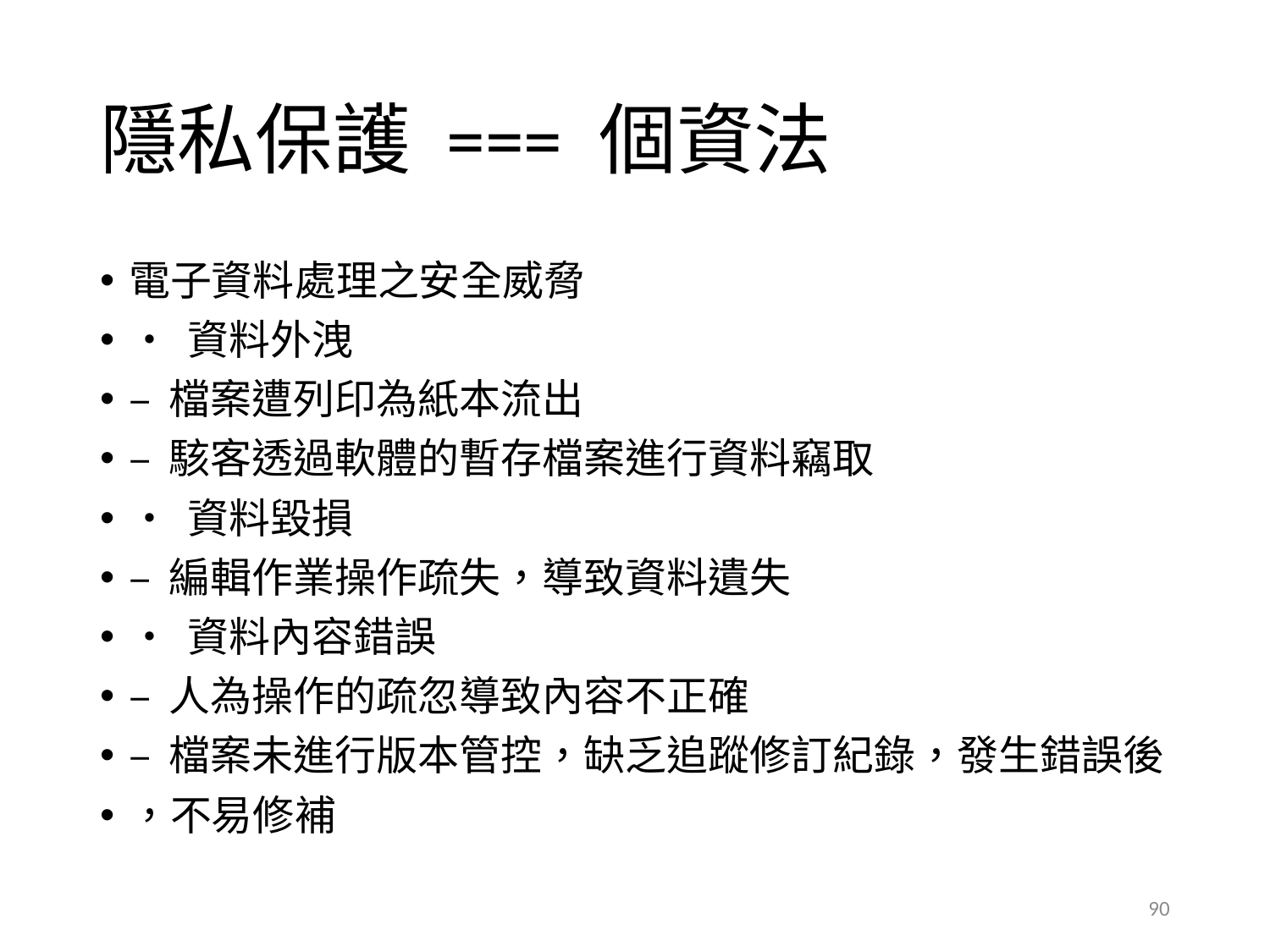

# 隱私保護 === 個資法
電子資料處理之安全威脅
• 資料外洩
– 檔案遭列印為紙本流出
– 駭客透過軟體的暫存檔案進行資料竊取
• 資料毀損
– 編輯作業操作疏失，導致資料遺失
• 資料內容錯誤
– 人為操作的疏忽導致內容不正確
– 檔案未進行版本管控，缺乏追蹤修訂紀錄，發生錯誤後
，不易修補
90